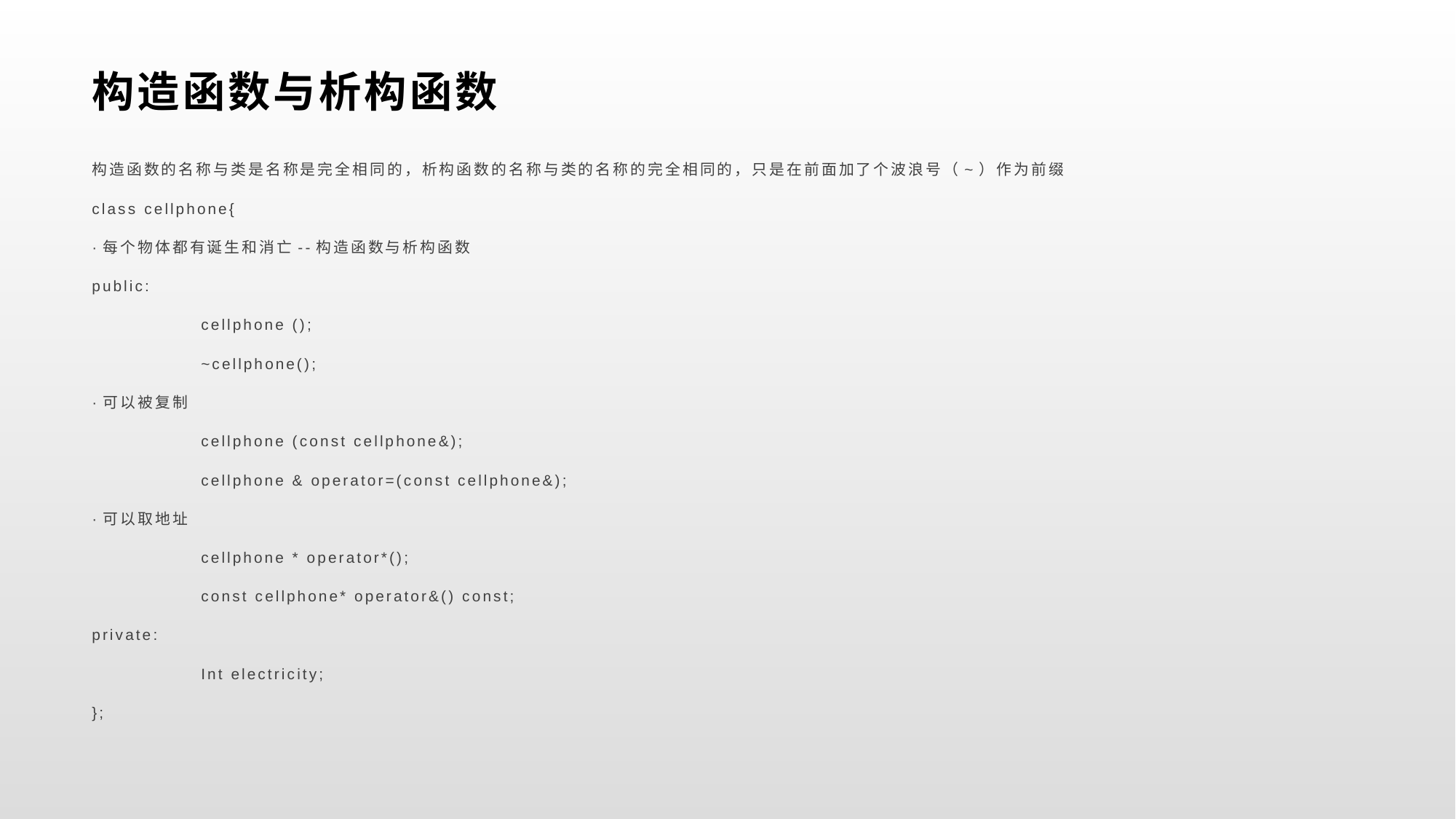

# 构造函数与析构函数
构造函数的名称与类是名称是完全相同的，析构函数的名称与类的名称的完全相同的，只是在前面加了个波浪号（~）作为前缀
class cellphone{
·每个物体都有诞生和消亡--构造函数与析构函数
public:
	cellphone ();
	~cellphone();
·可以被复制
	cellphone (const cellphone&);
	cellphone & operator=(const cellphone&);
·可以取地址
	cellphone * operator*();
	const cellphone* operator&() const;
private:
	Int electricity;
};